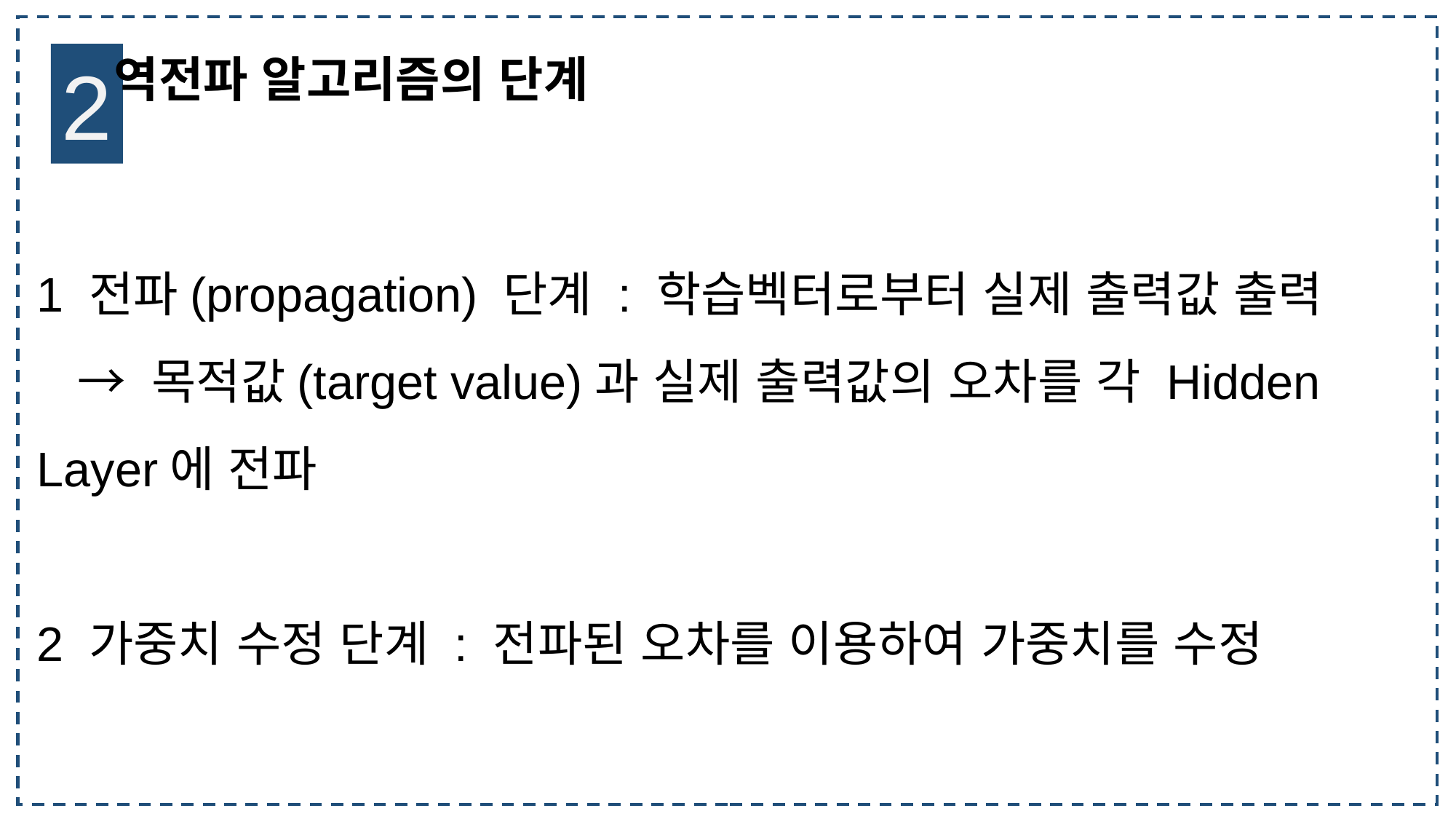

2
역전파 알고리즘의 단계
1 전파(propagation) 단계 : 학습벡터로부터 실제 출력값 출력
   → 목적값(target value)과 실제 출력값의 오차를 각 Hidden Layer에 전파

2 가중치 수정 단계 : 전파된 오차를 이용하여 가중치를 수정